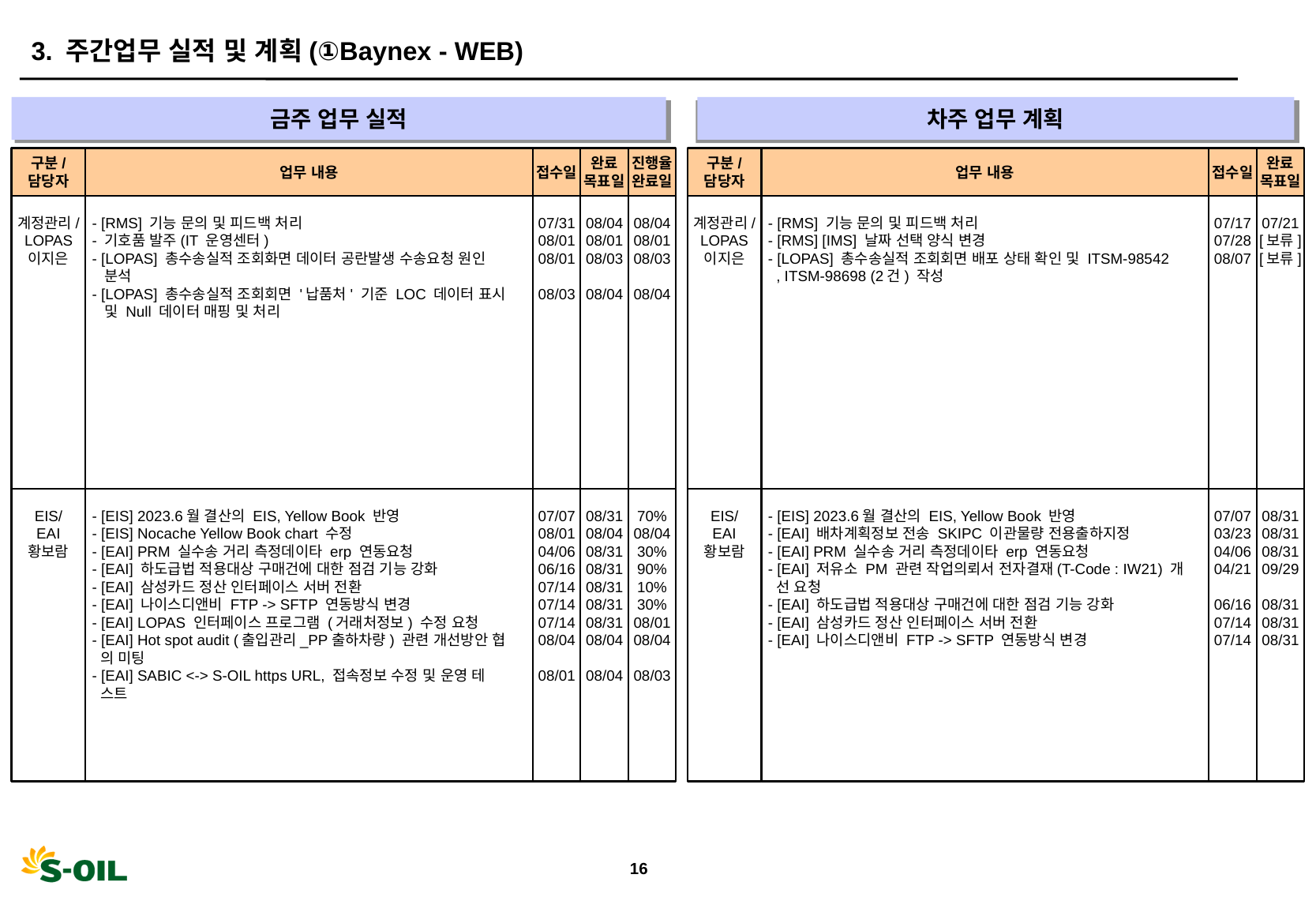

3. 주간업무 실적 및 계획(①Baynex - WEB)
금주 업무 실적
차주 업무 계획
" "
" "
구분/
담당자
업무 내용
접수일
완료
목표일
진행율
완료일
구분/
담당자
업무 내용
접수일
완료
목표일
계정관리/
LOPAS
이지은

- [RMS] 기능 문의 및 피드백 처리
- 기호품 발주(IT 운영센터)
- [LOPAS] 총수송실적 조회화면 데이터 공란발생 수송요청 원인
   분석
- [LOPAS] 총수송실적 조회회면 '납품처' 기준 LOC 데이터 표시
   및 Null 데이터 매핑 및 처리
07/31
08/01
08/01
08/03
08/04
08/01
08/03
08/04
08/04
08/01
08/03
08/04
계정관리/
LOPAS
이지은

- [RMS] 기능 문의 및 피드백 처리
- [RMS] [IMS] 날짜 선택 양식 변경
- [LOPAS] 총수송실적 조회회면 배포 상태 확인 및 ITSM-98542
  , ITSM-98698 (2건) 작성
07/17
07/28
08/07
07/21
[보류]
[보류]
EIS/
EAI
황보람

- [EIS] 2023.6월 결산의 EIS, Yellow Book 반영
- [EIS] Nocache Yellow Book chart 수정
- [EAI] PRM 실수송 거리 측정데이타 erp 연동요청
- [EAI] 하도급법 적용대상 구매건에 대한 점검 기능 강화
- [EAI] 삼성카드 정산 인터페이스 서버 전환
- [EAI] 나이스디앤비 FTP -> SFTP 연동방식 변경
- [EAI] LOPAS 인터페이스 프로그램 (거래처정보) 수정 요청
- [EAI] Hot spot audit (출입관리_PP출하차량) 관련 개선방안 협
  의 미팅
- [EAI] SABIC <-> S-OIL https URL, 접속정보 수정 및 운영 테
  스트
07/07
08/01
04/06
06/16
07/14
07/14
07/14
08/04
08/01
08/31
08/04
08/31
08/31
08/31
08/31
08/31
08/04
08/04
70%
08/04
30%
90%
10%
30%
08/01
08/04
08/03
EIS/
EAI
황보람

- [EIS] 2023.6월 결산의 EIS, Yellow Book 반영
- [EAI] 배차계획정보 전송 SKIPC 이관물량 전용출하지정
- [EAI] PRM 실수송 거리 측정데이타 erp 연동요청
- [EAI] 저유소 PM 관련 작업의뢰서 전자결재(T-Code : IW21) 개
  선 요청
- [EAI] 하도급법 적용대상 구매건에 대한 점검 기능 강화
- [EAI] 삼성카드 정산 인터페이스 서버 전환
- [EAI] 나이스디앤비 FTP -> SFTP 연동방식 변경
07/07
03/23
04/06
04/21
06/16
07/14
07/14
08/31
08/31
08/31
09/29
08/31
08/31
08/31